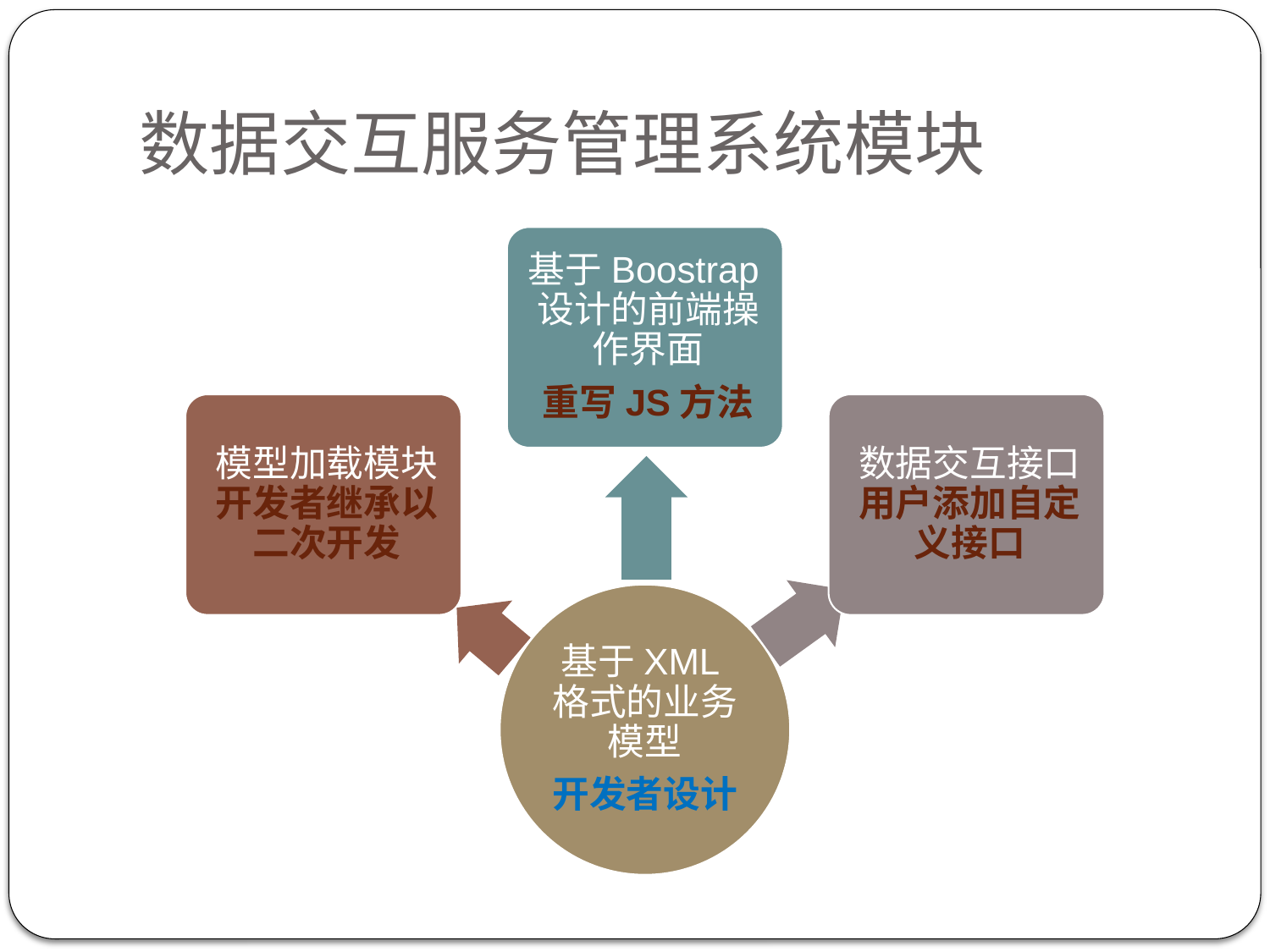

# 数据交互服务管理系统模块
基于XML格式的业务模型
开发者设计
模型加载模块开发者继承以二次开发
基于Boostrap设计的前端操作界面
重写JS方法
数据交互接口用户添加自定义接口